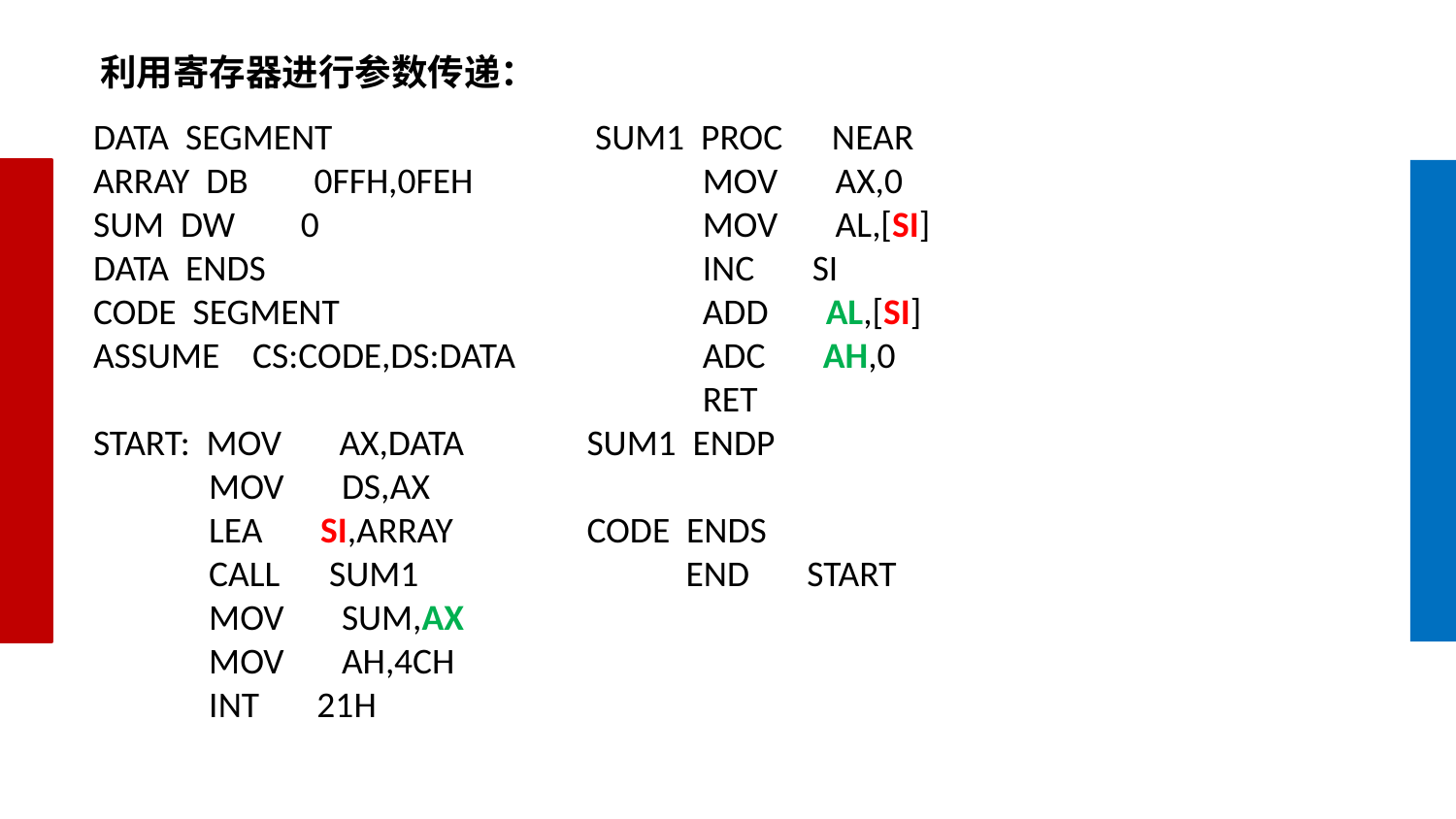

利用寄存器进行参数传递：
DATA  SEGMENT
ARRAY  DB        0FFH,0FEH
SUM  DW        0
DATA  ENDS
CODE  SEGMENT
ASSUME    CS:CODE,DS:DATA

START:  MOV       AX,DATA
              MOV       DS,AX
              LEA       SI,ARRAY
              CALL      SUM1
              MOV       SUM,AX
              MOV       AH,4CH
              INT       21H
 SUM1  PROC      NEAR
              MOV       AX,0
              MOV       AL,[SI]
              INC       SI
              ADD       AL,[SI]
              ADC       AH,0
              RET
SUM1  ENDP

CODE  ENDS
            END       START